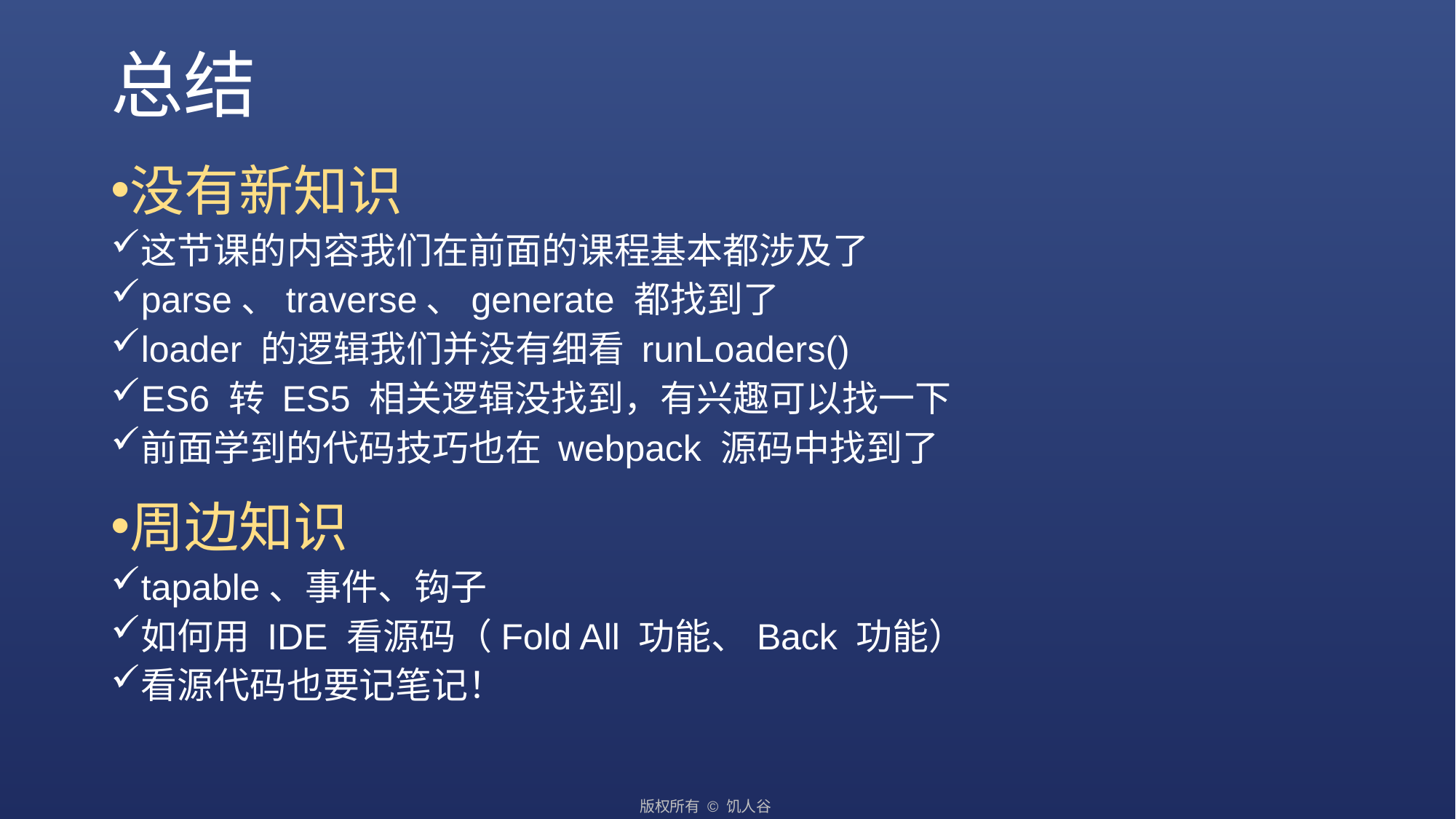

# 总结
没有新知识
这节课的内容我们在前面的课程基本都涉及了
parse、traverse、generate 都找到了
loader 的逻辑我们并没有细看 runLoaders()
ES6 转 ES5 相关逻辑没找到，有兴趣可以找一下
前面学到的代码技巧也在 webpack 源码中找到了
周边知识
tapable、事件、钩子
如何用 IDE 看源码（Fold All 功能、Back 功能）
看源代码也要记笔记！